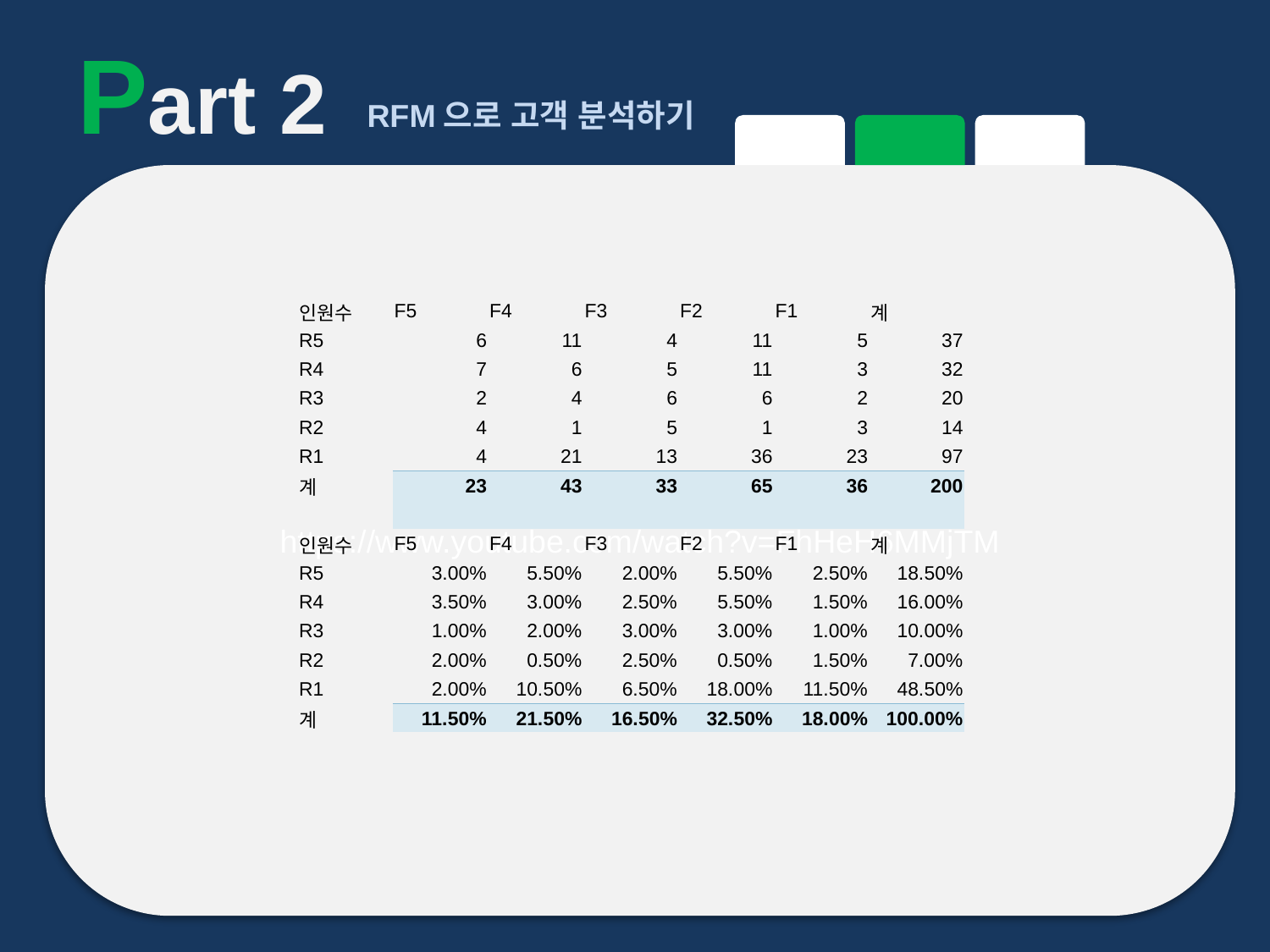

Part 2
RFM으로 고객 분석하기

https://www.youtube.com/watch?v=FhHeH6MMjTM
| 인원수 | F5 | F4 | F3 | F2 | F1 | 계 |
| --- | --- | --- | --- | --- | --- | --- |
| R5 | 6 | 11 | 4 | 11 | 5 | 37 |
| R4 | 7 | 6 | 5 | 11 | 3 | 32 |
| R3 | 2 | 4 | 6 | 6 | 2 | 20 |
| R2 | 4 | 1 | 5 | 1 | 3 | 14 |
| R1 | 4 | 21 | 13 | 36 | 23 | 97 |
| 계 | 23 | 43 | 33 | 65 | 36 | 200 |
|  |  |  |  |  |  |  |
| 인원수 | F5 | F4 | F3 | F2 | F1 | 계 |
| R5 | 3.00% | 5.50% | 2.00% | 5.50% | 2.50% | 18.50% |
| R4 | 3.50% | 3.00% | 2.50% | 5.50% | 1.50% | 16.00% |
| R3 | 1.00% | 2.00% | 3.00% | 3.00% | 1.00% | 10.00% |
| R2 | 2.00% | 0.50% | 2.50% | 0.50% | 1.50% | 7.00% |
| R1 | 2.00% | 10.50% | 6.50% | 18.00% | 11.50% | 48.50% |
| 계 | 11.50% | 21.50% | 16.50% | 32.50% | 18.00% | 100.00% |